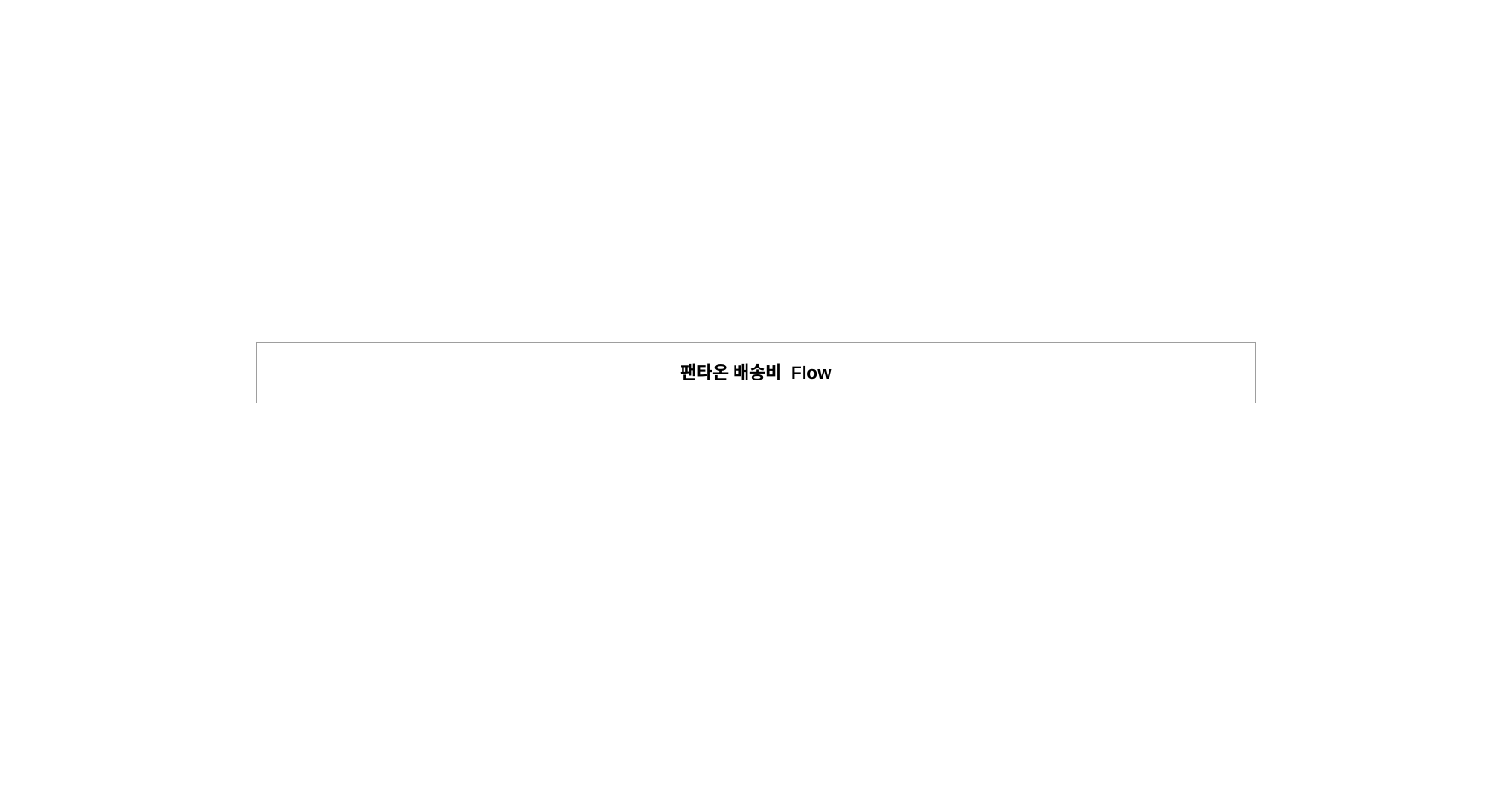

| 팬타온 배송비 Flow |
| --- |